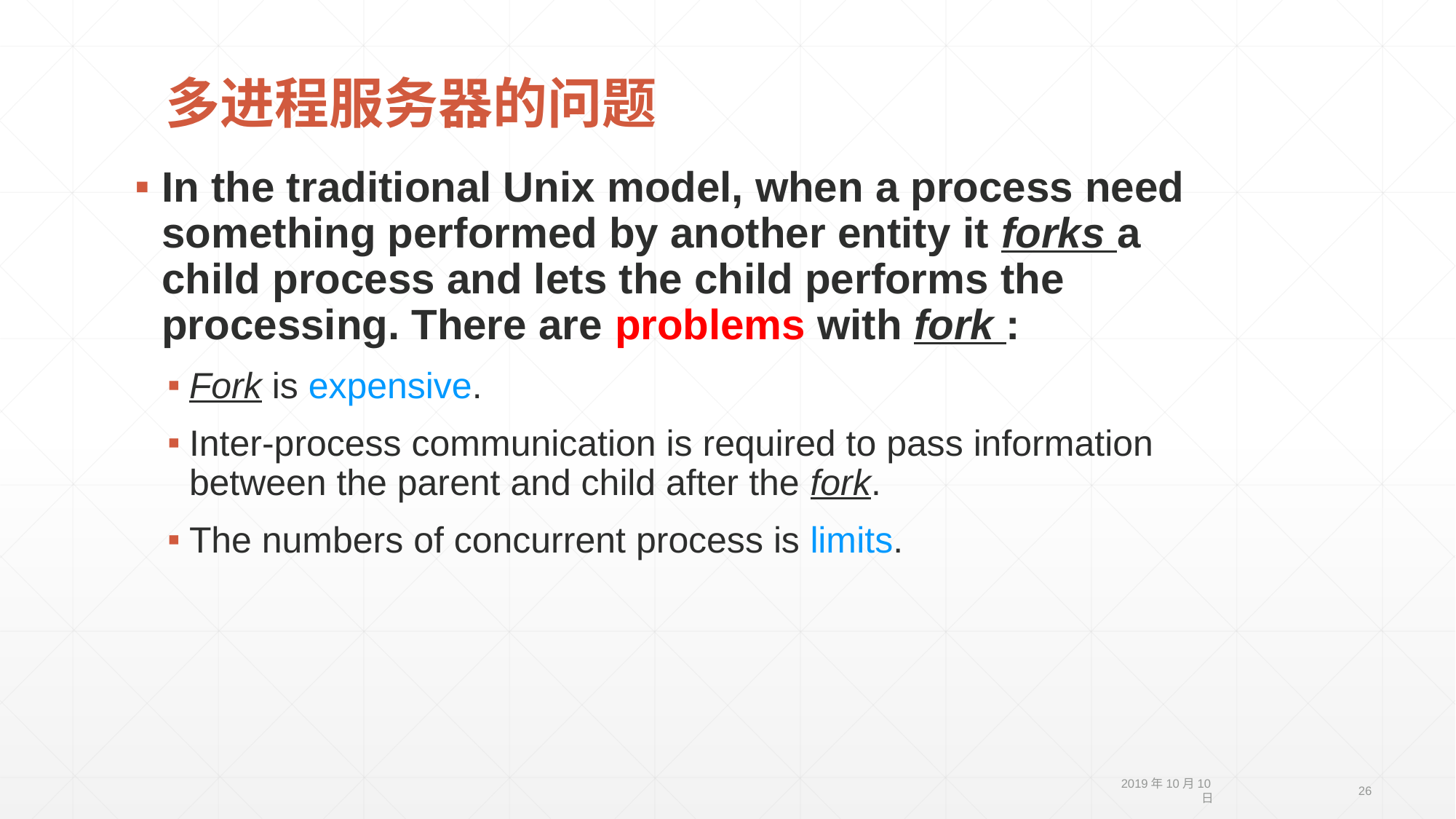

# 多进程服务器的问题
In the traditional Unix model, when a process need something performed by another entity it forks a child process and lets the child performs the processing. There are problems with fork :
Fork is expensive.
Inter-process communication is required to pass information between the parent and child after the fork.
The numbers of concurrent process is limits.
2019年10月10日
26